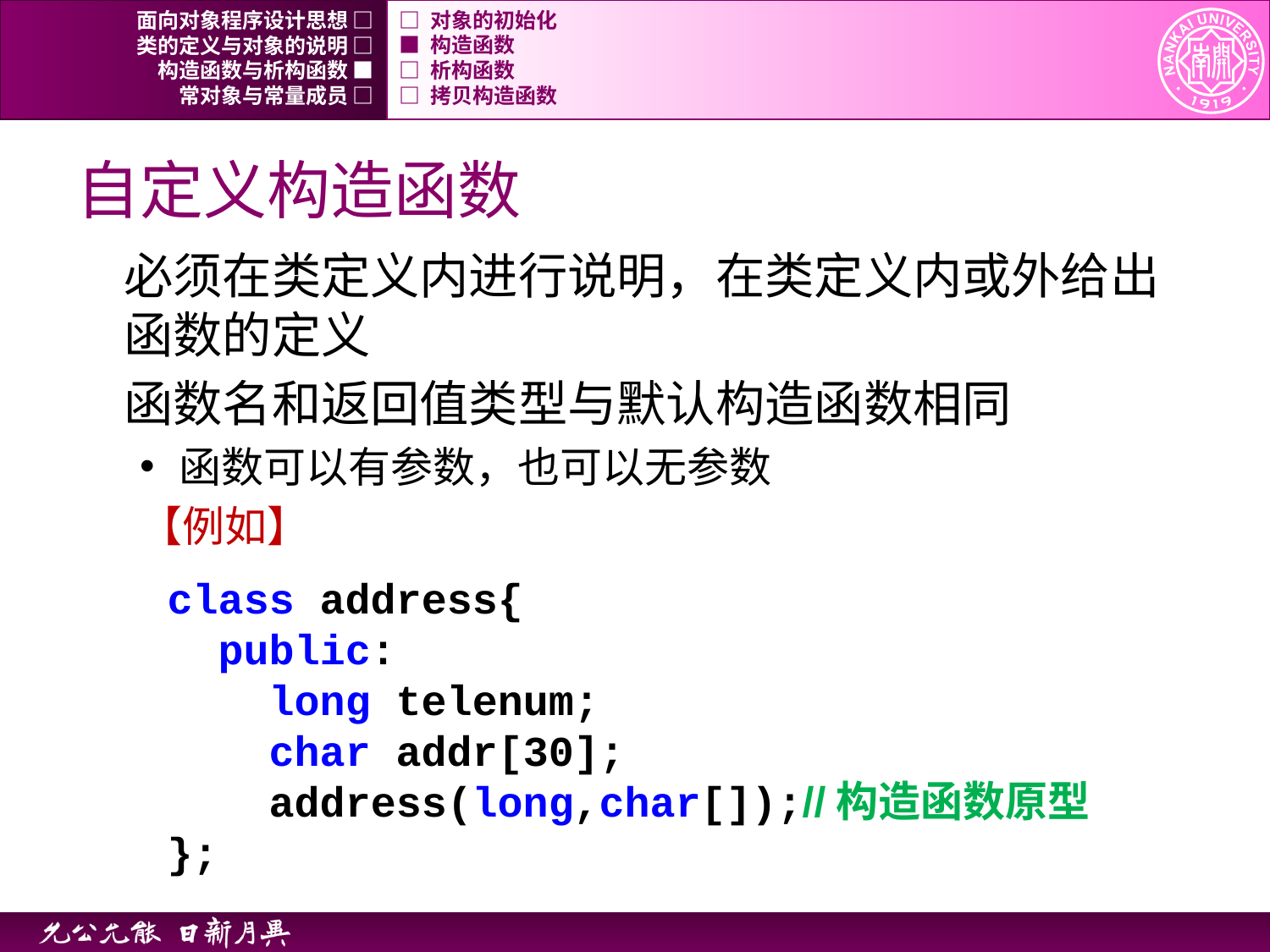

面向对象程序设计思想 □
□ 对象的初始化
类的定义与对象的说明 □
■ 构造函数
构造函数与析构函数 ■
□ 析构函数
常对象与常量成员 □

□ 拷贝构造函数
# 自定义构造函数
必须在类定义内进行说明，在类定义内或外给出函数的定义
函数名和返回值类型与默认构造函数相同
函数可以有参数，也可以无参数
【例如】
class address{
  public:
    long telenum;
    char addr[30];
    address(long,char[]);//构造函数原型
};